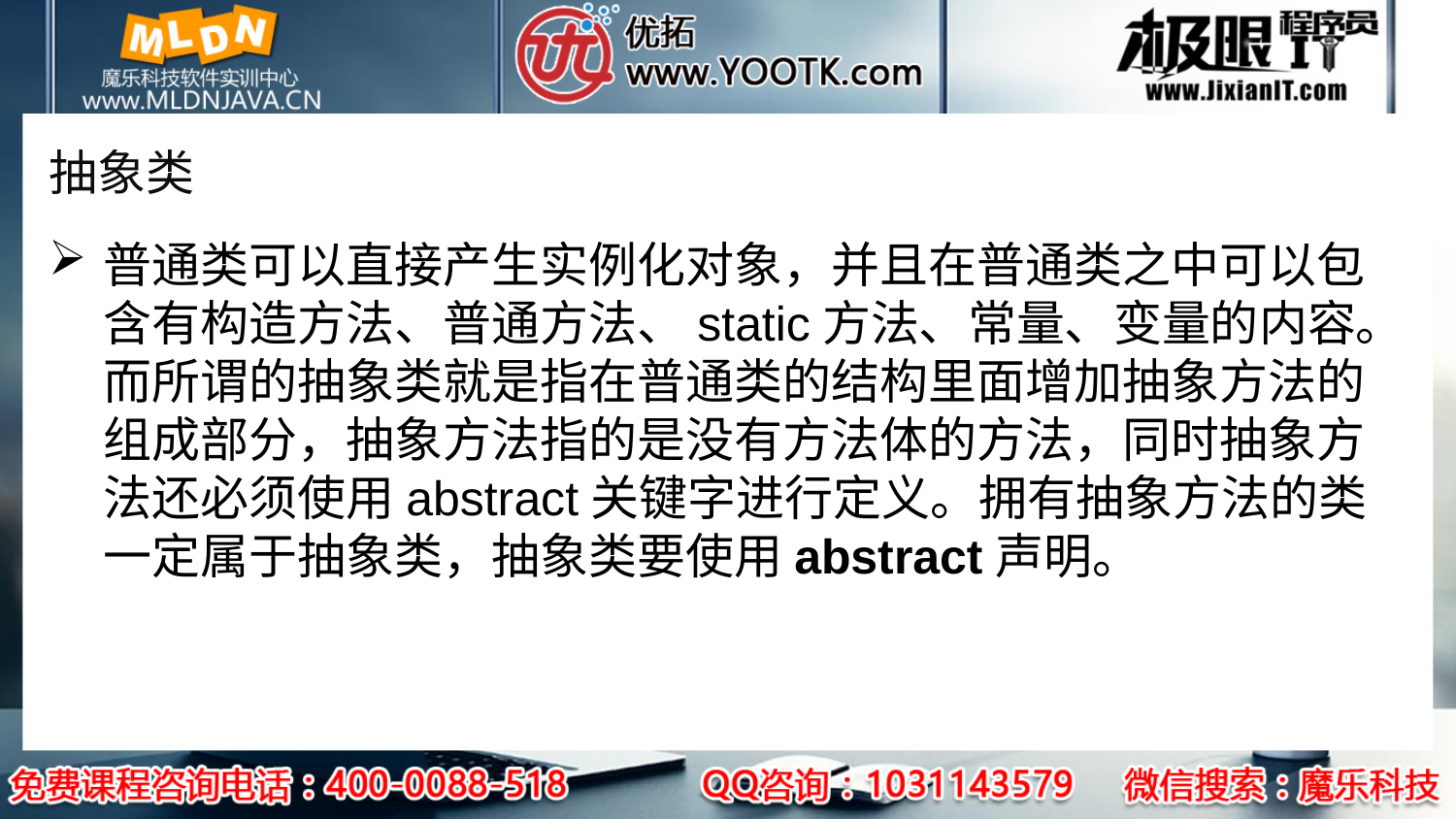

# 抽象类
普通类可以直接产生实例化对象，并且在普通类之中可以包含有构造方法、普通方法、static方法、常量、变量的内容。而所谓的抽象类就是指在普通类的结构里面增加抽象方法的组成部分，抽象方法指的是没有方法体的方法，同时抽象方法还必须使用abstract关键字进行定义。拥有抽象方法的类一定属于抽象类，抽象类要使用abstract声明。